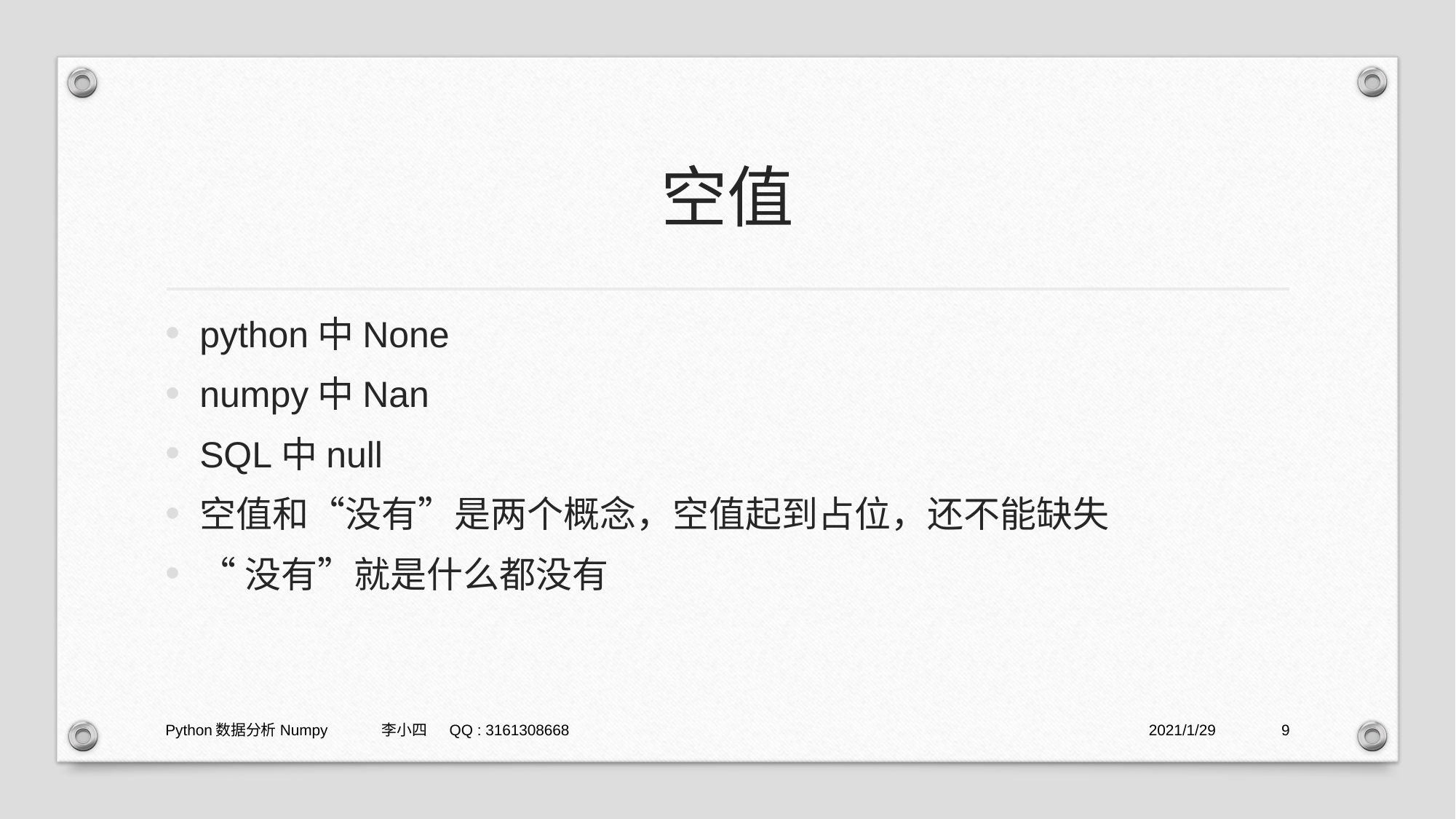

# 空值
python中None
numpy中Nan
SQL中null
空值和“没有”是两个概念，空值起到占位，还不能缺失
“没有”就是什么都没有
Python数据分析Numpy            李小四    QQ : 3161308668
2021/1/29
9